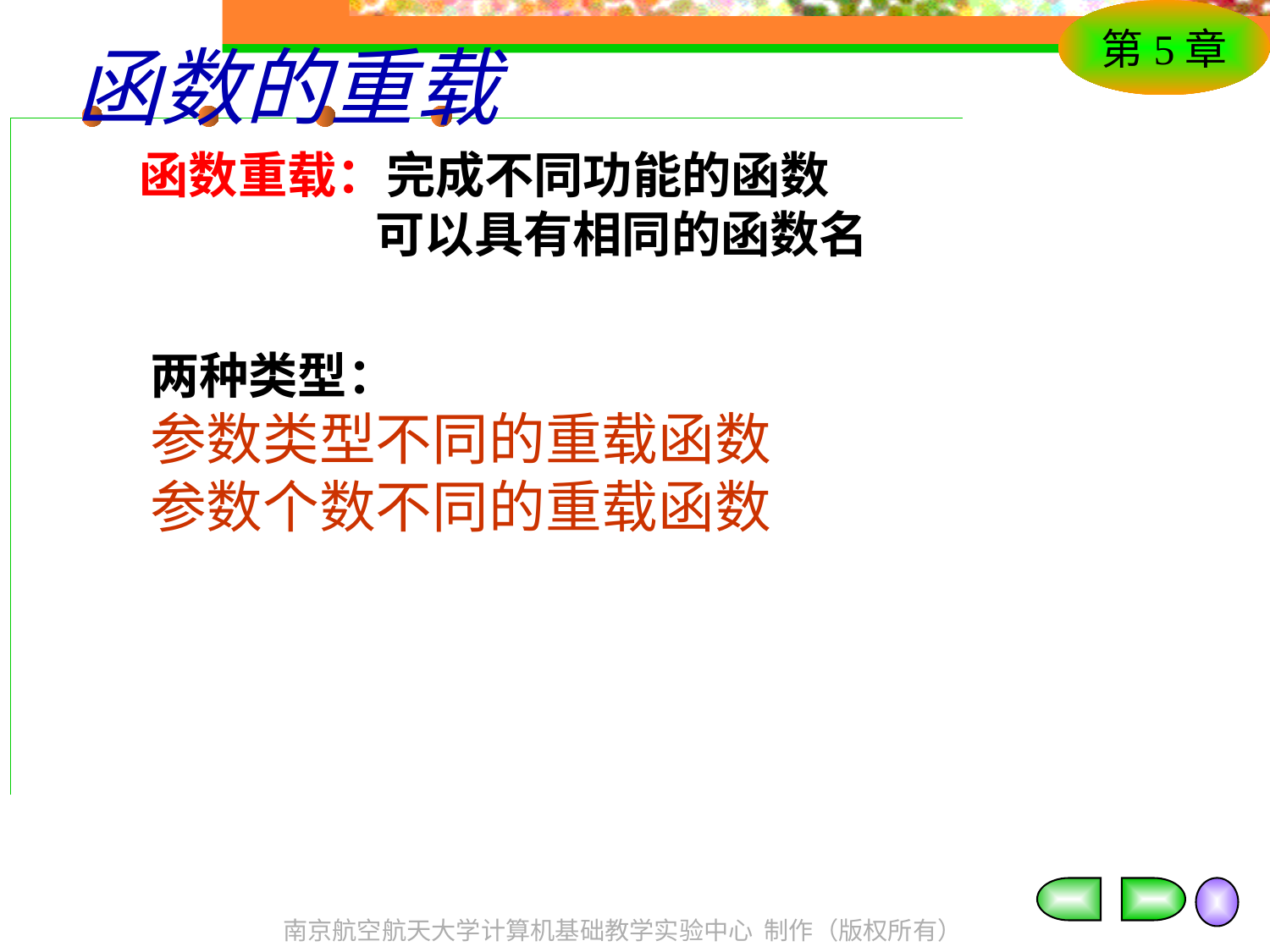

# 函数的重载
函数重载：完成不同功能的函数
                    可以具有相同的函数名
两种类型：
参数类型不同的重载函数
参数个数不同的重载函数